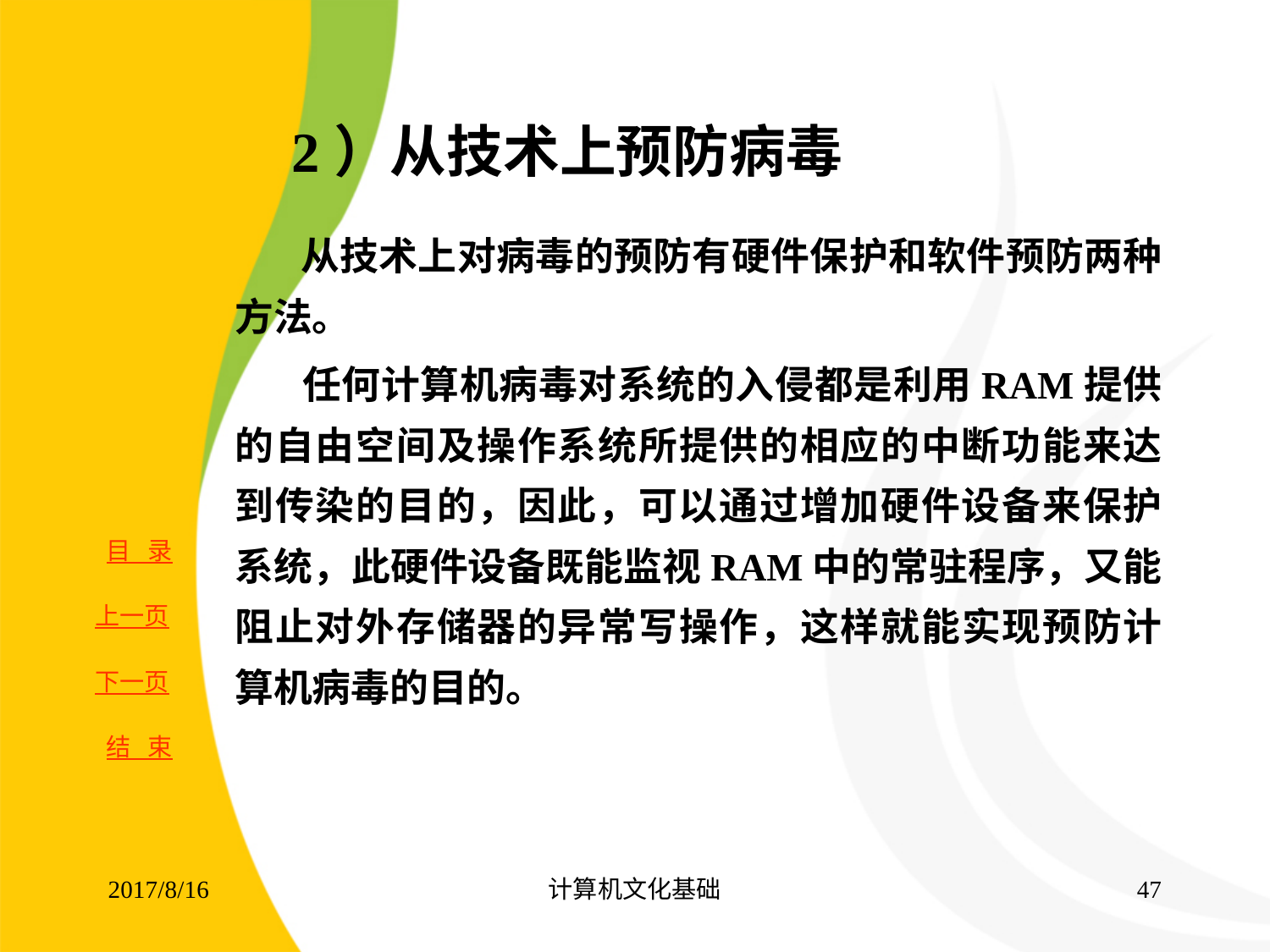

2）从技术上预防病毒
      从技术上对病毒的预防有硬件保护和软件预防两种方法。
      任何计算机病毒对系统的入侵都是利用RAM提供的自由空间及操作系统所提供的相应的中断功能来达到传染的目的，因此，可以通过增加硬件设备来保护系统，此硬件设备既能监视RAM中的常驻程序，又能阻止对外存储器的异常写操作，这样就能实现预防计算机病毒的目的。
2017/8/16
计算机文化基础
47